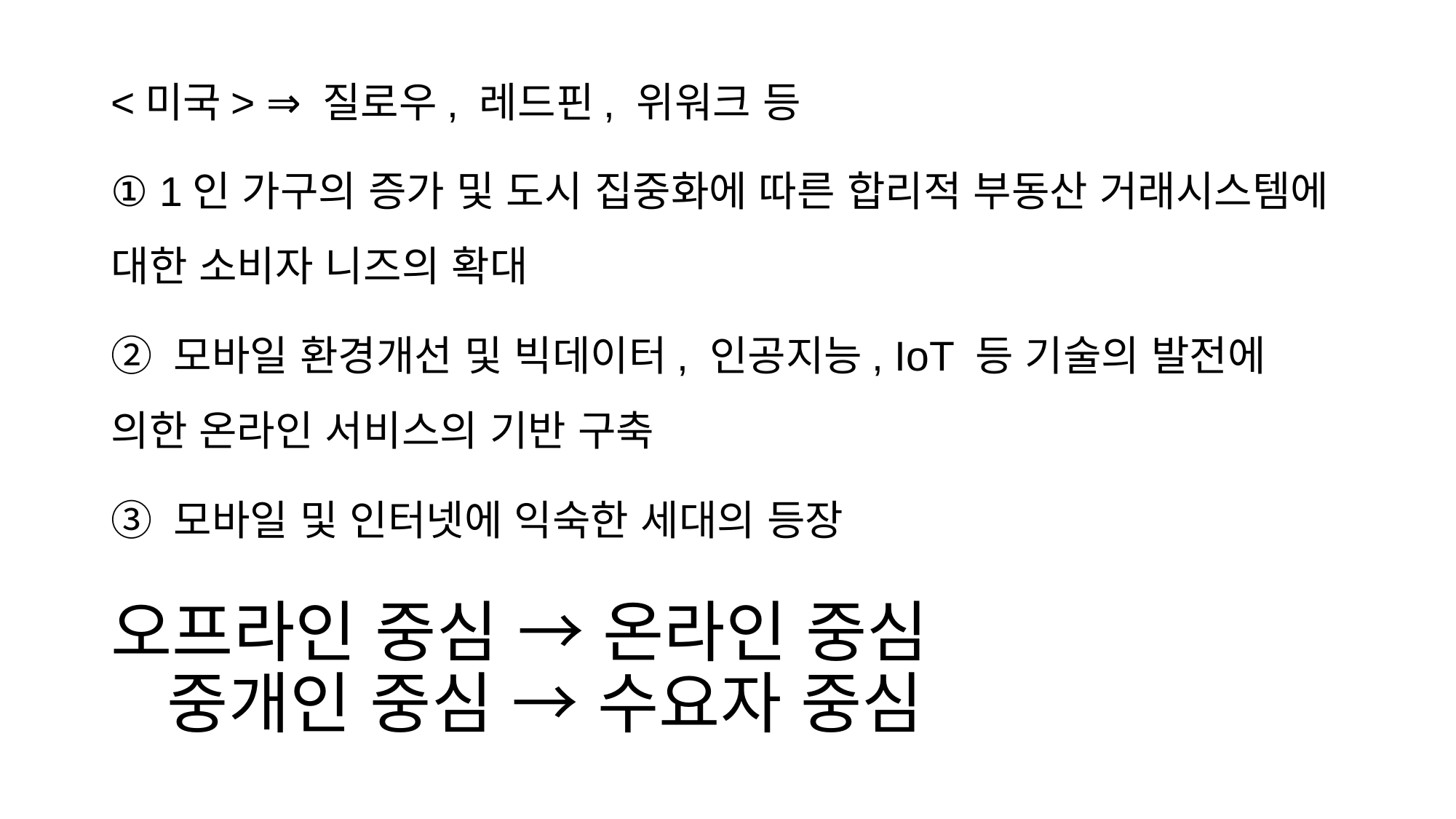

<미국> ⇒ 질로우, 레드핀, 위워크 등
① 1인 가구의 증가 및 도시 집중화에 따른 합리적 부동산 거래시스템에 대한 소비자 니즈의 확대
② 모바일 환경개선 및 빅데이터, 인공지능, IoT 등 기술의 발전에 의한 온라인 서비스의 기반 구축
③ 모바일 및 인터넷에 익숙한 세대의 등장
# 오프라인 중심 → 온라인 중심 중개인 중심 → 수요자 중심